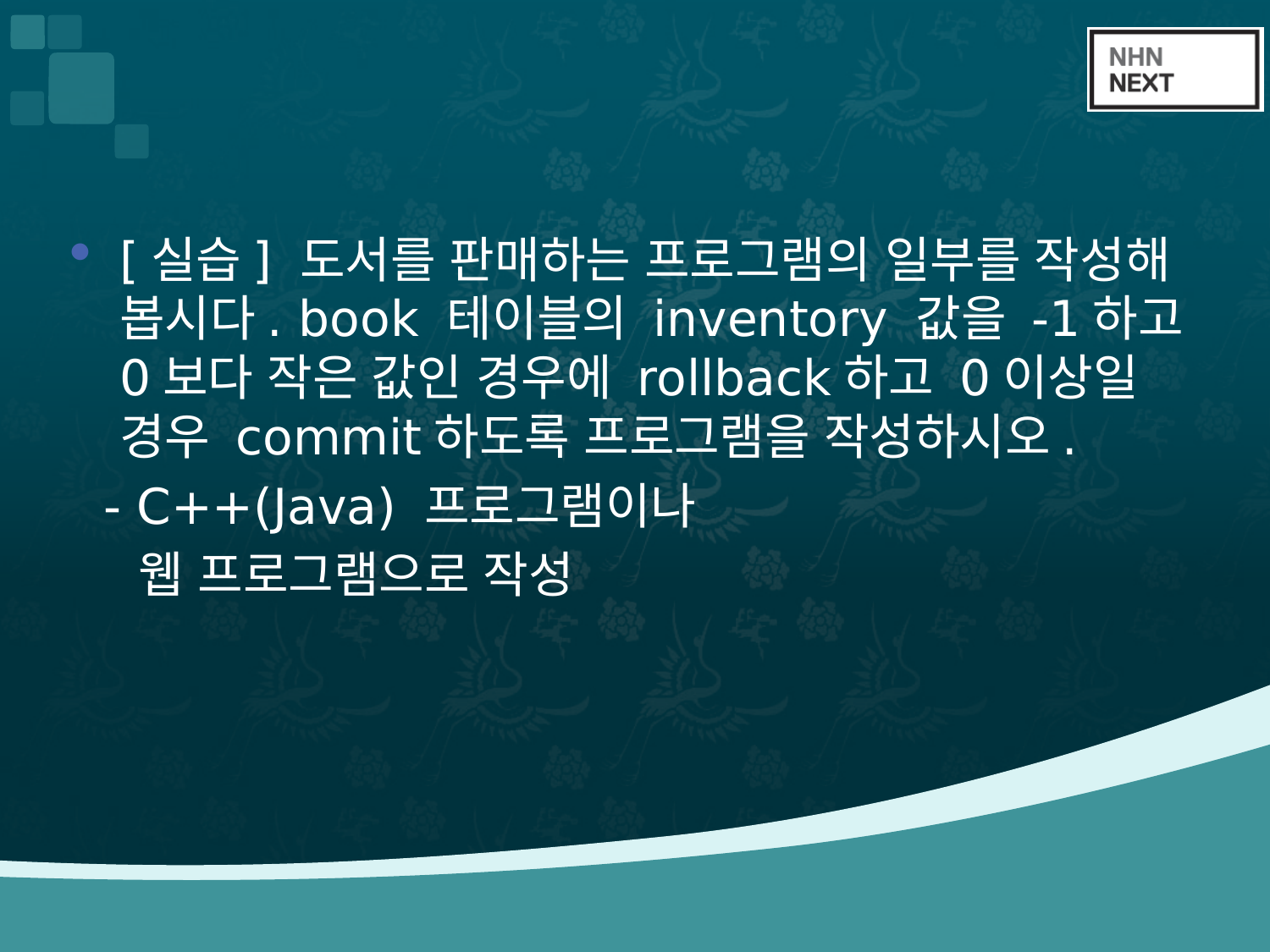

#
[실습] 도서를 판매하는 프로그램의 일부를 작성해 봅시다. book 테이블의 inventory 값을 -1하고 0보다 작은 값인 경우에 rollback하고 0이상일 경우 commit하도록 프로그램을 작성하시오.
  - C++(Java) 프로그램이나
    웹 프로그램으로 작성